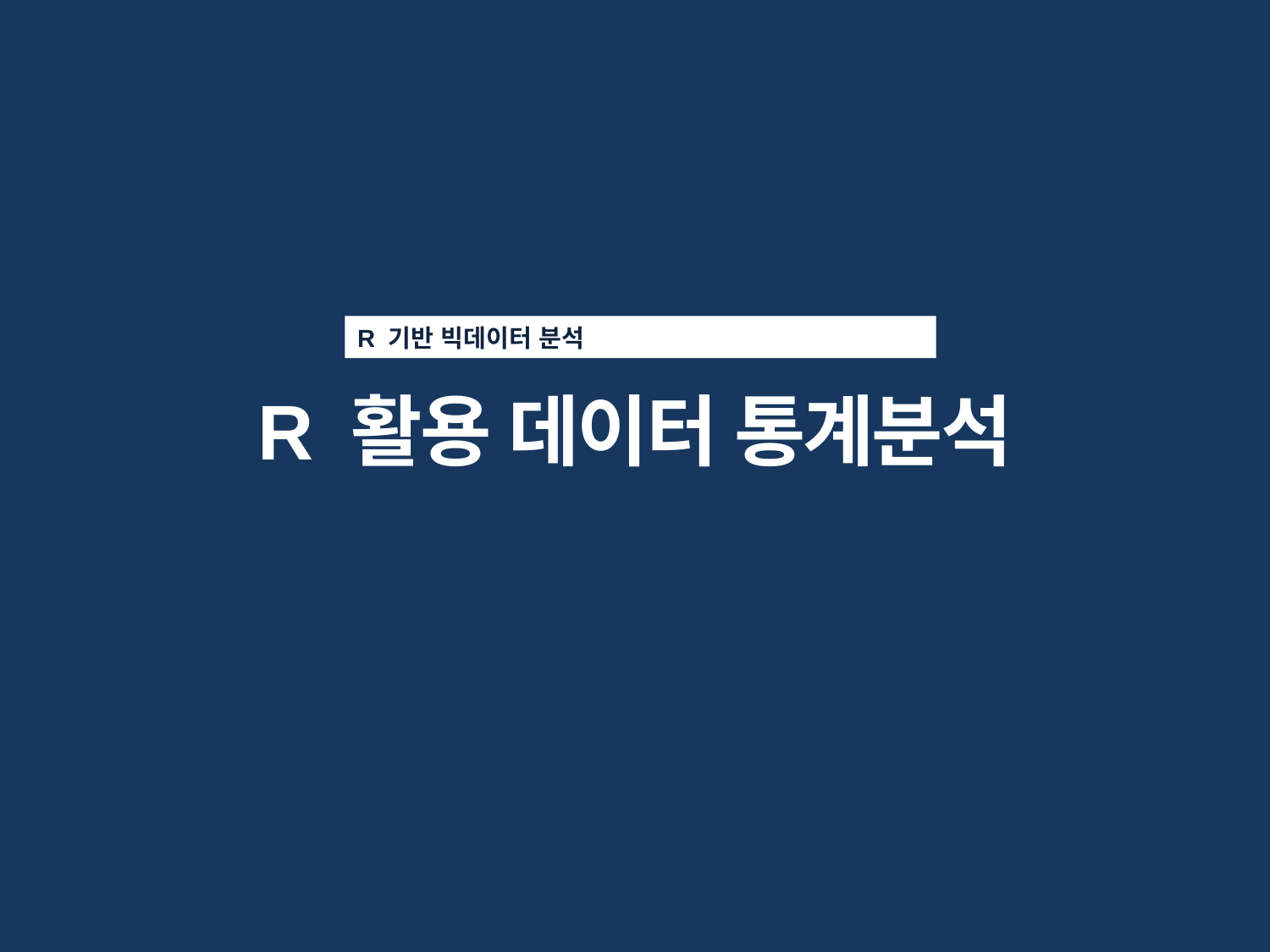

R 기반 빅데이터 분석
R 활용 데이터 통계분석